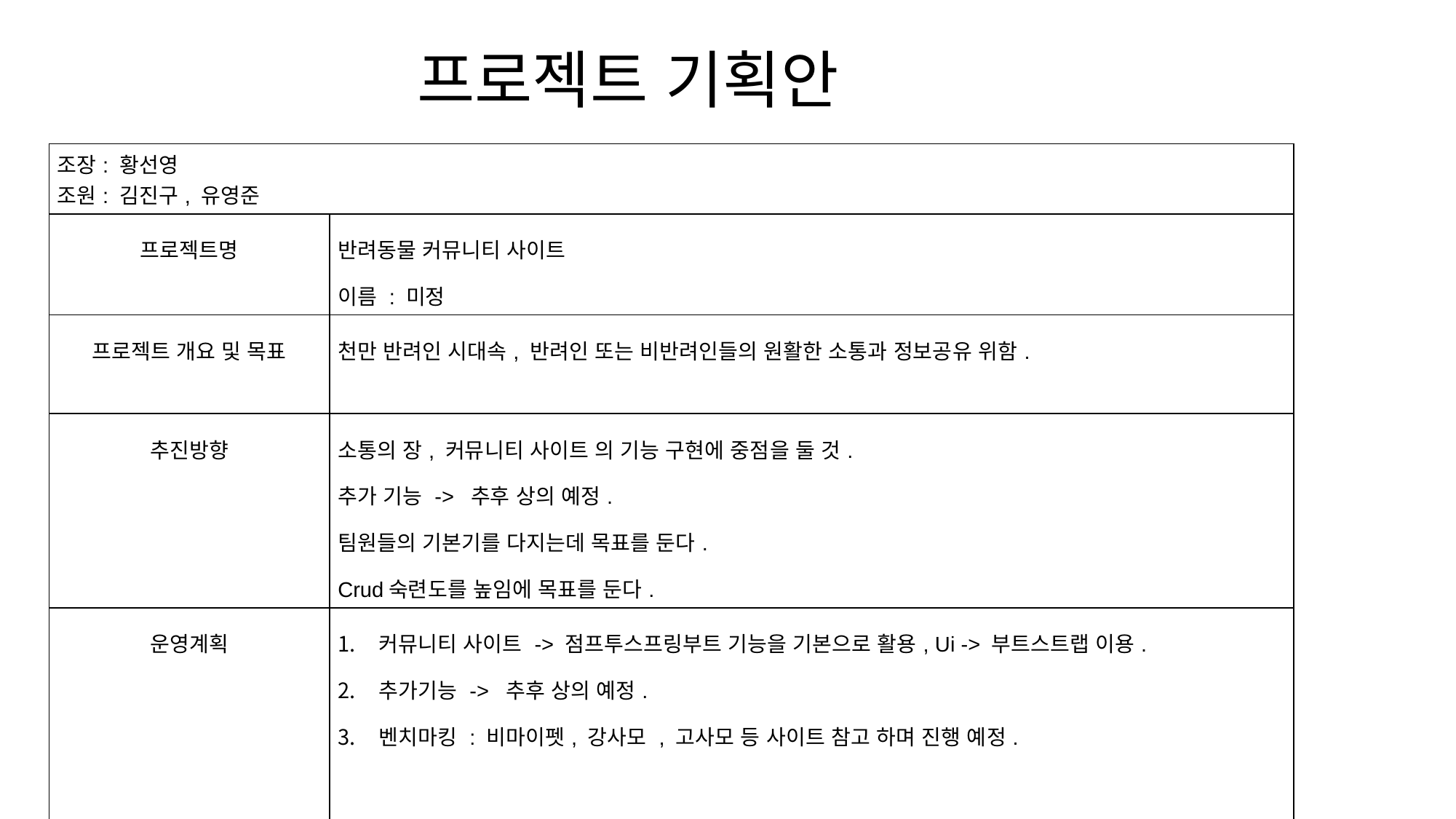

# 프로젝트 기획안
| 조장: 황선영 조원: 김진구, 유영준 |  |
| --- | --- |
| 프로젝트명 | 반려동물 커뮤니티 사이트 이름 : 미정 |
| 프로젝트 개요 및 목표 | 천만 반려인 시대속, 반려인 또는 비반려인들의 원활한 소통과 정보공유 위함. |
| 추진방향 | 소통의 장, 커뮤니티 사이트 의 기능 구현에 중점을 둘 것. 추가 기능 -> 추후 상의 예정. 팀원들의 기본기를 다지는데 목표를 둔다. Crud숙련도를 높임에 목표를 둔다. |
| 운영계획 | 커뮤니티 사이트 -> 점프투스프링부트 기능을 기본으로 활용, Ui -> 부트스트랩 이용. 추가기능 -> 추후 상의 예정. 벤치마킹 : 비마이펫, 강사모 , 고사모 등 사이트 참고 하며 진행 예정. |